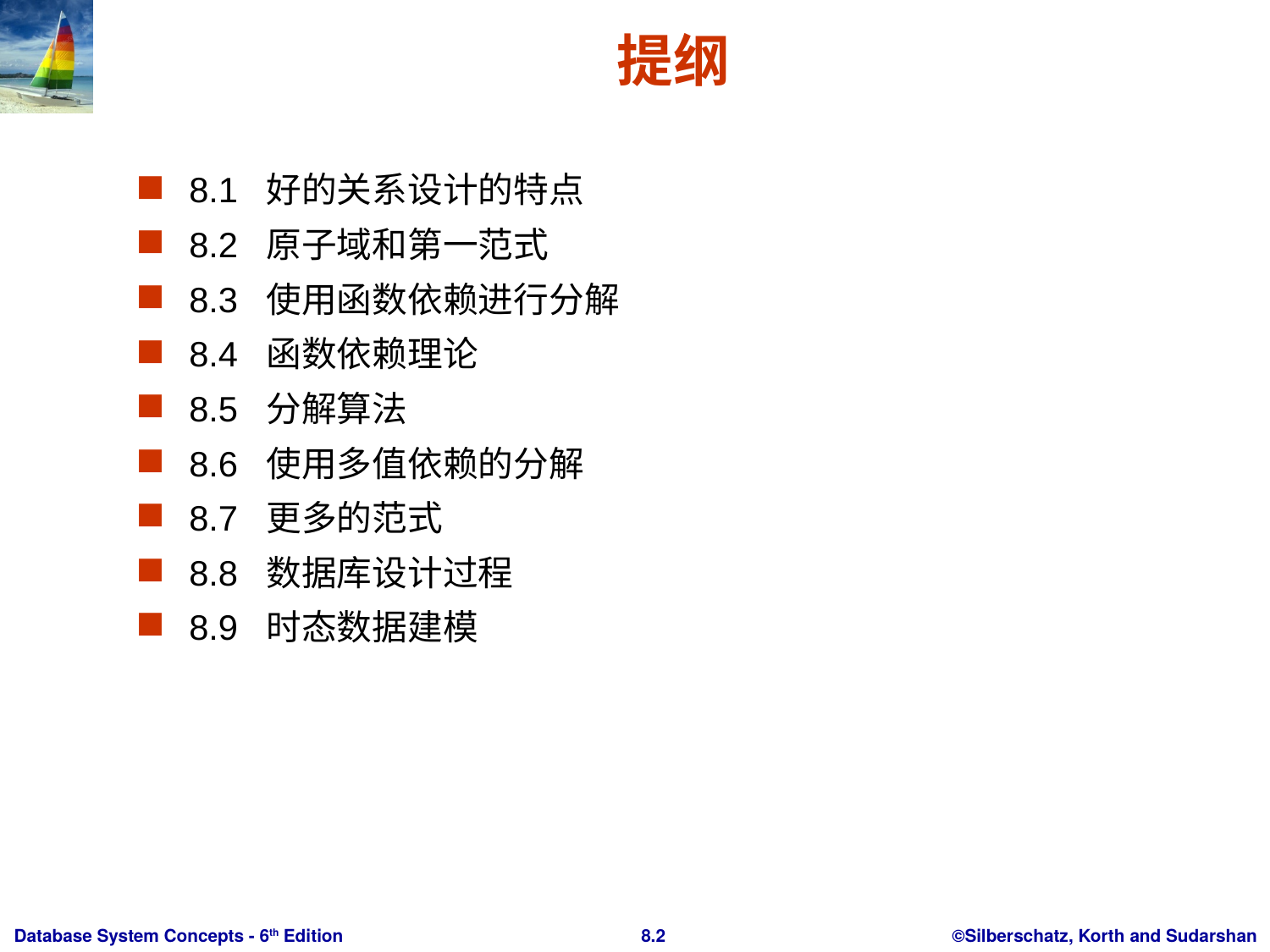

# 提纲
8.1  好的关系设计的特点
8.2  原子域和第一范式
8.3  使用函数依赖进行分解
8.4  函数依赖理论
8.5  分解算法
8.6  使用多值依赖的分解
8.7  更多的范式
8.8  数据库设计过程
8.9  时态数据建模